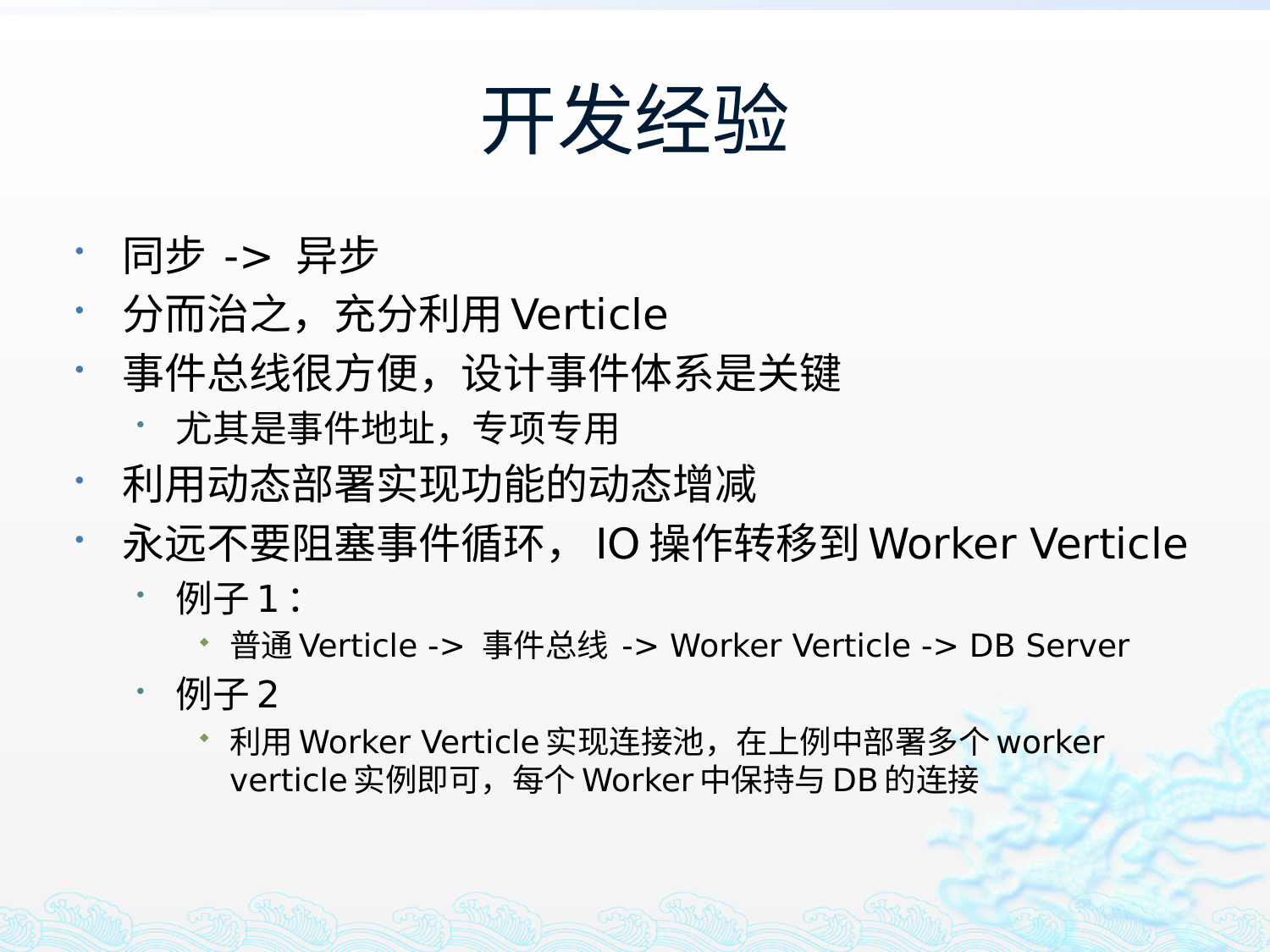

# 开发经验
同步 -> 异步
分而治之，充分利用Verticle
事件总线很方便，设计事件体系是关键
尤其是事件地址，专项专用
利用动态部署实现功能的动态增减
永远不要阻塞事件循环，IO操作转移到Worker Verticle
例子1：
普通Verticle -> 事件总线 -> Worker Verticle -> DB Server
例子2
利用Worker Verticle实现连接池，在上例中部署多个worker verticle实例即可，每个Worker中保持与DB的连接